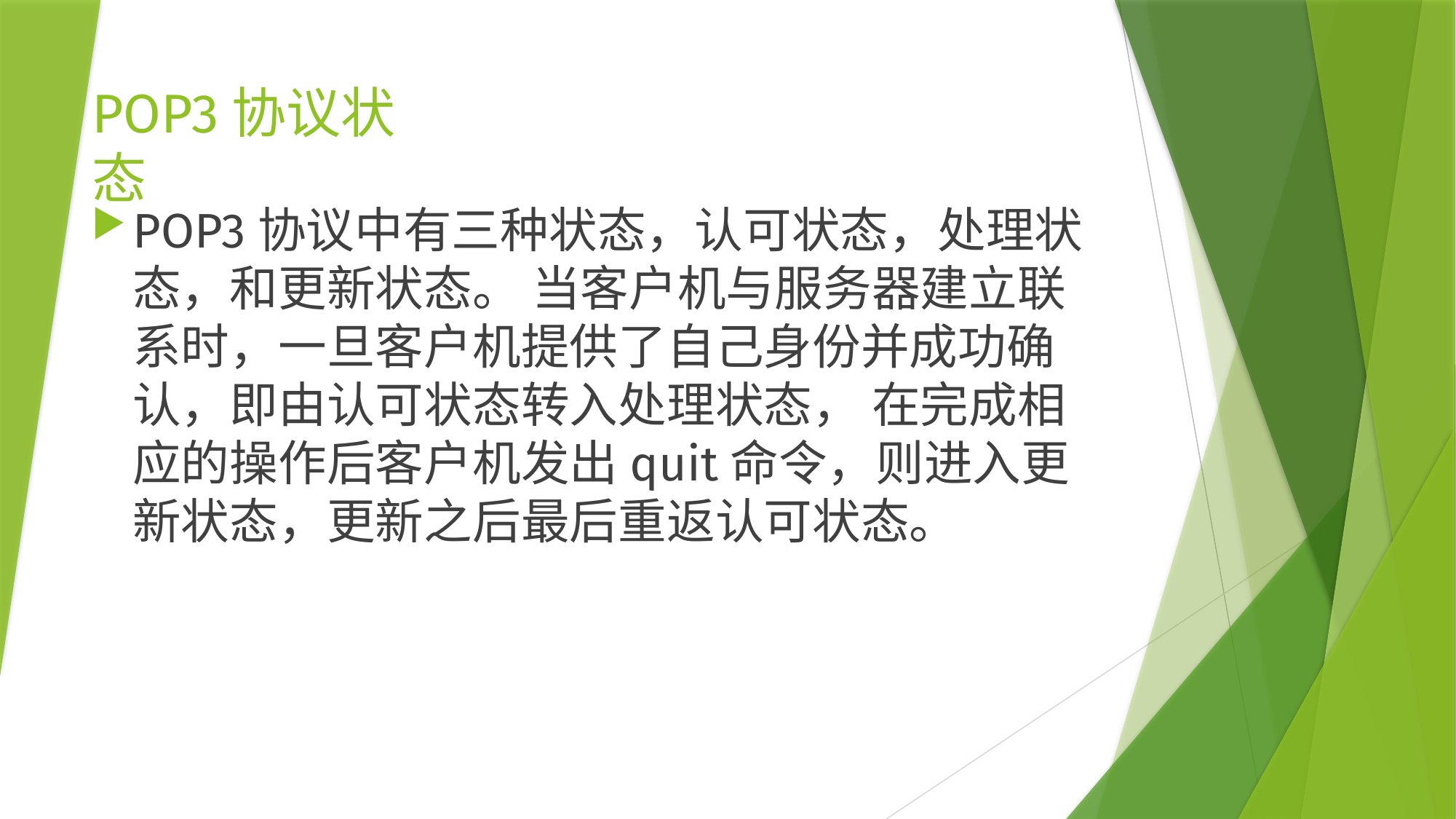

POP3协议状态
POP3协议中有三种状态，认可状态，处理状态，和更新状态。 当客户机与服务器建立联系时，一旦客户机提供了自己身份并成功确认，即由认可状态转入处理状态， 在完成相应的操作后客户机发出quit命令，则进入更新状态，更新之后最后重返认可状态。